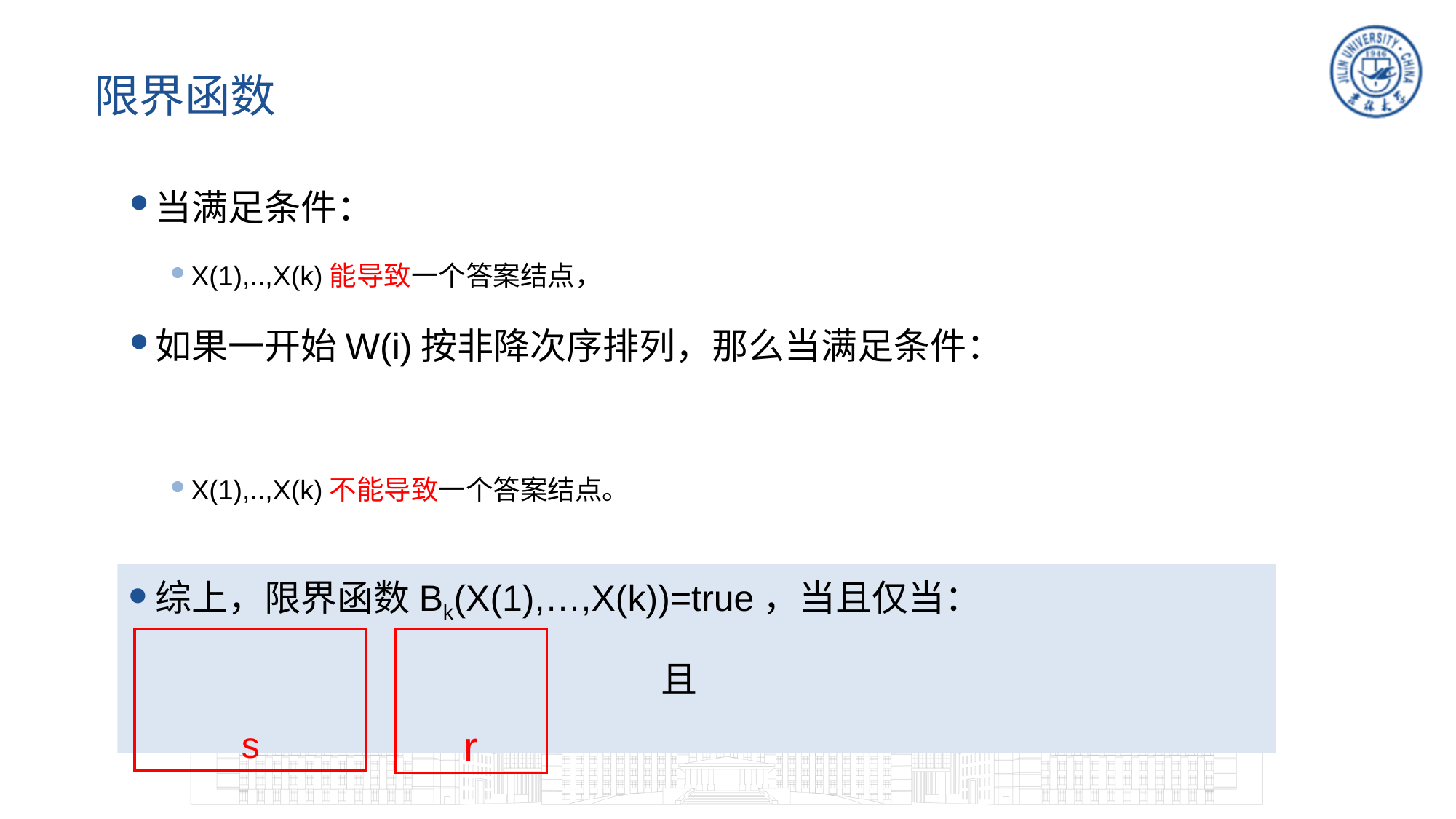

# 限界函数
当满足条件：
X(1),..,X(k)能导致一个答案结点，
如果一开始W(i)按非降次序排列，那么当满足条件：

X(1),..,X(k)不能导致一个答案结点。

综上，限界函数Bk(X(1),…,X(k))=true，当且仅当：

s

r
且
48